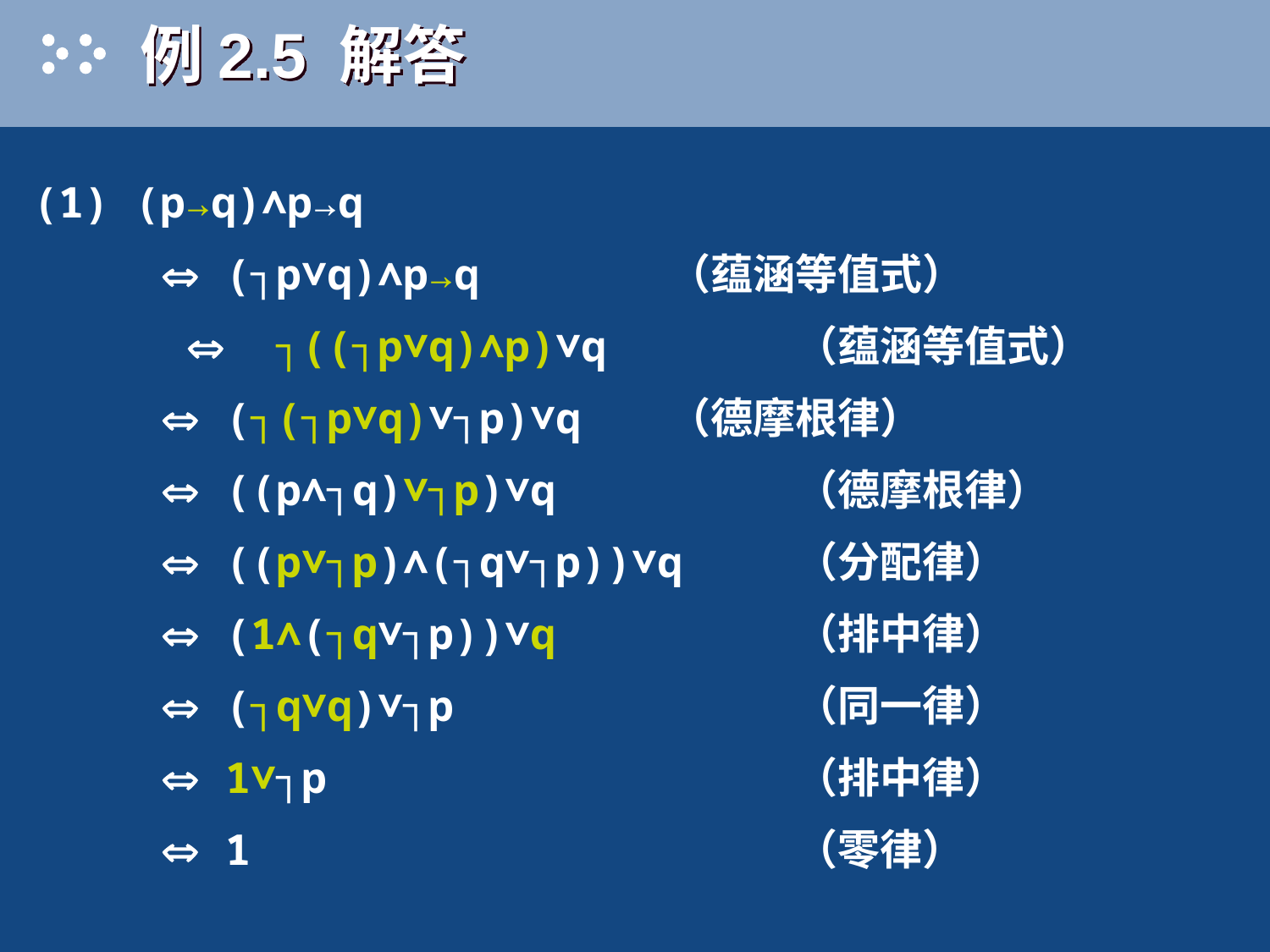

# 例2.5 解答
(1) (p→q)∧p→q
	⇔ (┐p∨q)∧p→q 		（蕴涵等值式）
      ⇔  ┐((┐p∨q)∧p)∨q 		（蕴涵等值式）
	⇔ (┐(┐p∨q)∨┐p)∨q 	（德摩根律）
	⇔ ((p∧┐q)∨┐p)∨q		（德摩根律）
 	⇔ ((p∨┐p)∧(┐q∨┐p))∨q 	（分配律）
 	⇔ (1∧(┐q∨┐p))∨q 		（排中律）
	⇔ (┐q∨q)∨┐p 			（同一律）
 	⇔ 1∨┐p				（排中律）
	⇔ 1	 				（零律）